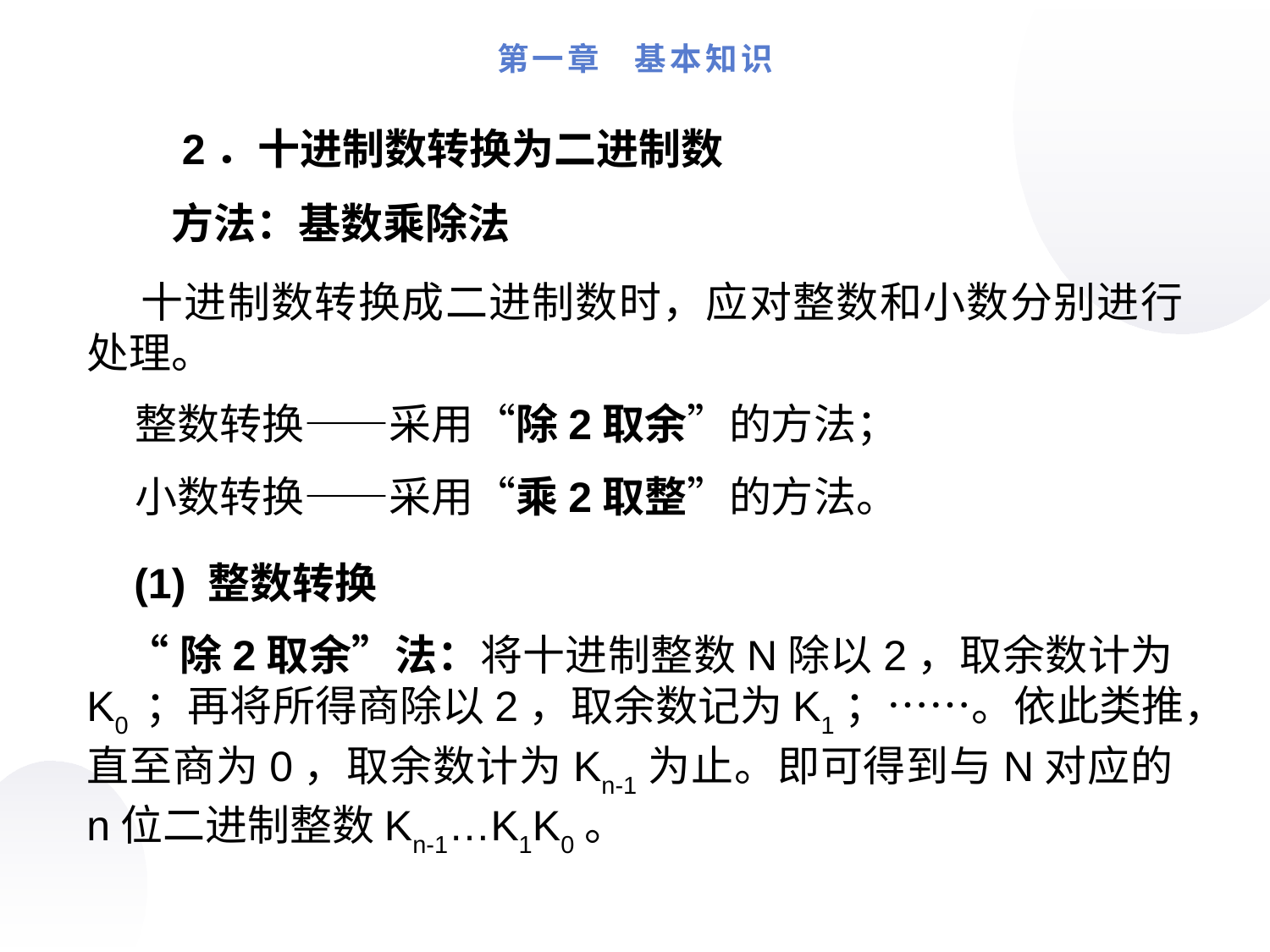

第一章   基本知识
2．十进制数转换为二进制数
方法：基数乘除法
    十进制数转换成二进制数时，应对整数和小数分别进行处理。
    整数转换——采用“除2取余”的方法；
    小数转换——采用“乘2取整”的方法。
    (1) 整数转换
    “除2取余”法：将十进制整数N除以2，取余数计为K0 ；再将所得商除以2，取余数记为K1；……。依此类推，直至商为0，取余数计为Kn-1为止。即可得到与N对应的n位二进制整数Kn-1…K1K0。

7